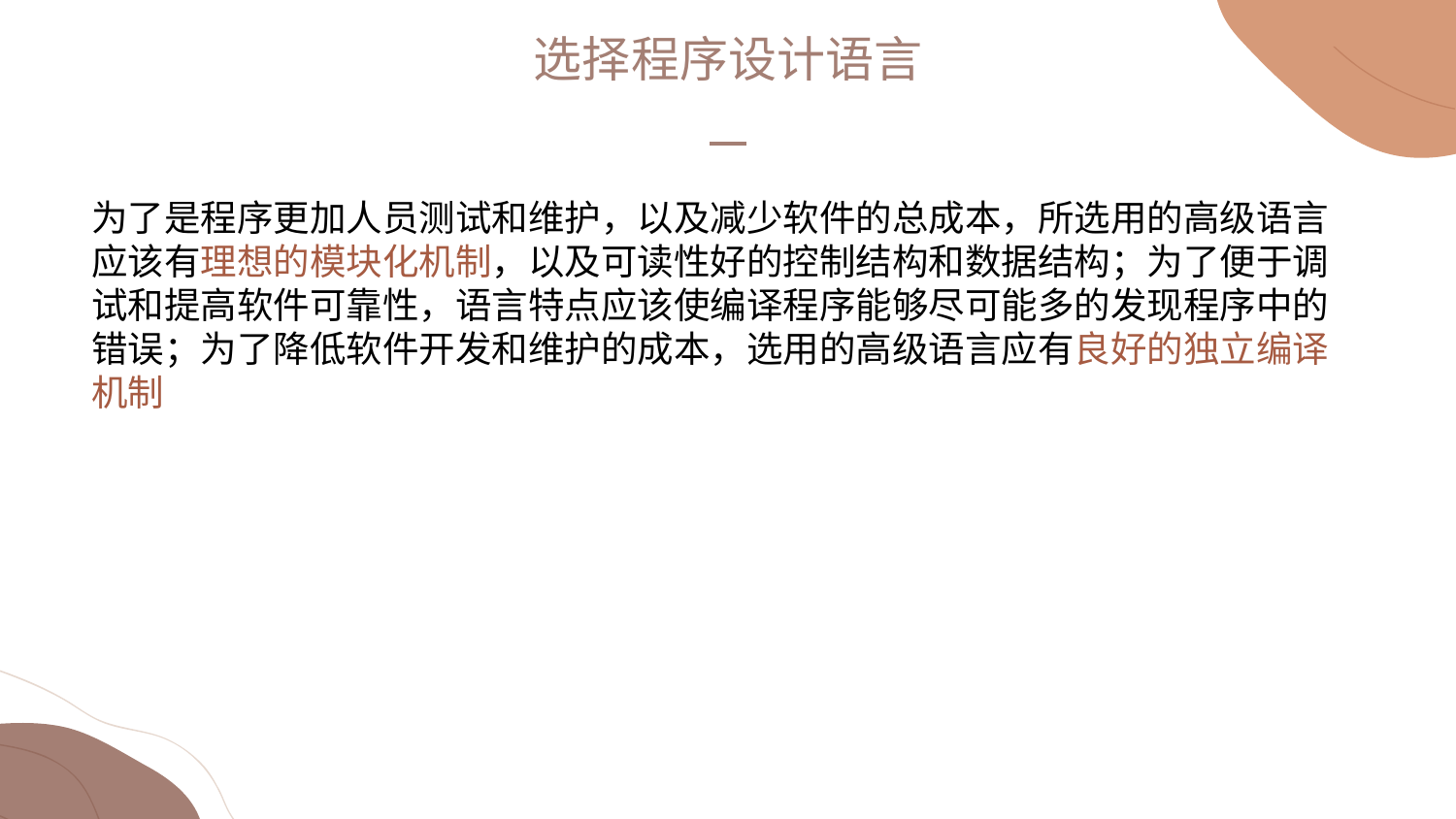

选择程序设计语言
为了
为了是程序更加人员测试和维护，以及减少软件的总成本，所选用的高级语言应该有理想的模块化机制，以及可读性好的控制结构和数据结构；为了便于调试和提高软件可靠性，语言特点应该使编译程序能够尽可能多的发现程序中的错误；为了降低软件开发和维护的成本，选用的高级语言应有良好的独立编译机制